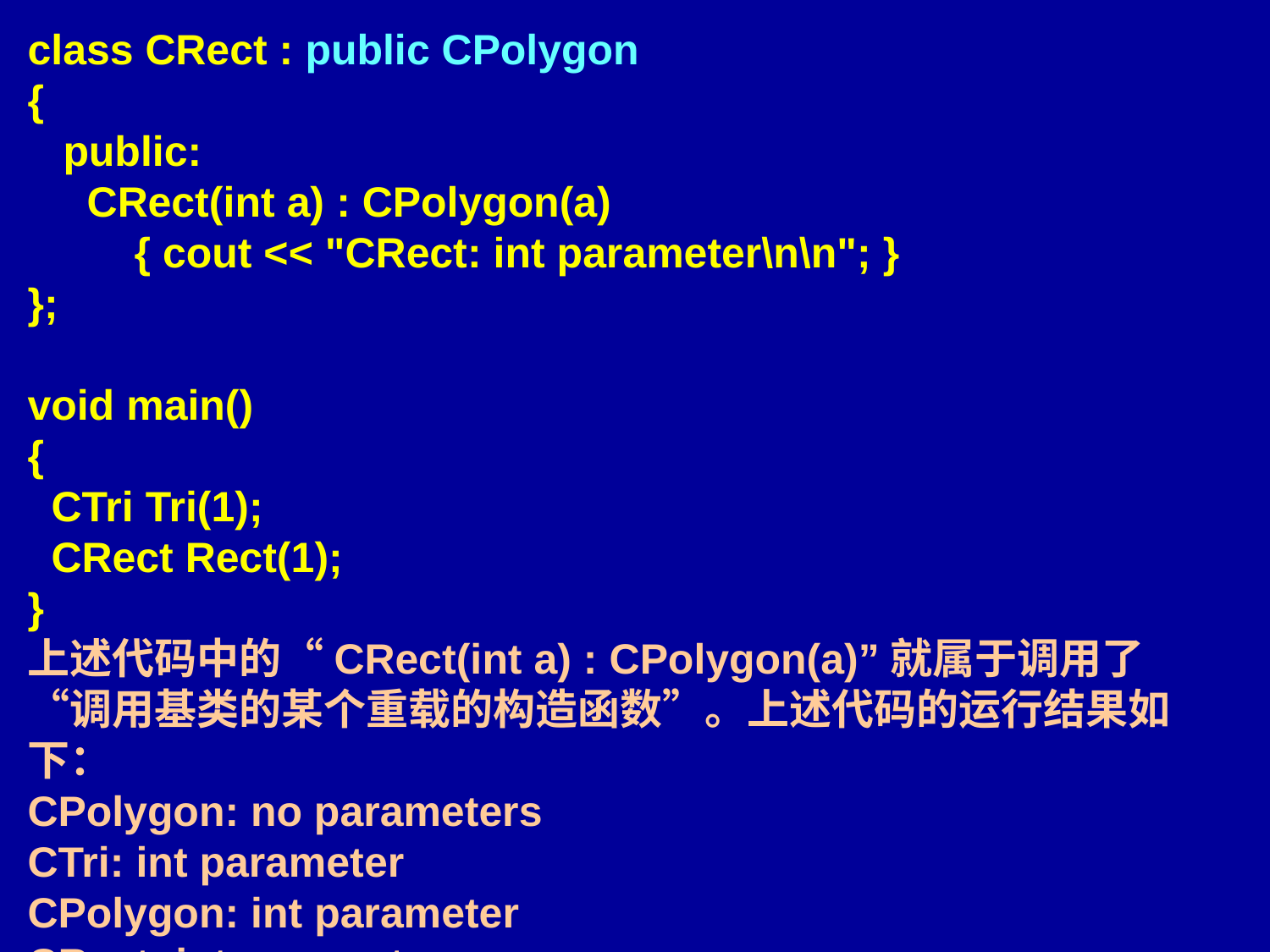

class CRect : public CPolygon
{
   public:
     CRect(int a) : CPolygon(a)
         { cout << "CRect: int parameter\n\n"; }
};

void main()
{
  CTri Tri(1);
  CRect Rect(1);
}
上述代码中的“CRect(int a) : CPolygon(a)”就属于调用了“调用基类的某个重载的构造函数”。上述代码的运行结果如下：
CPolygon: no parameters
CTri: int parameter
CPolygon: int parameter
CRect: int parameter